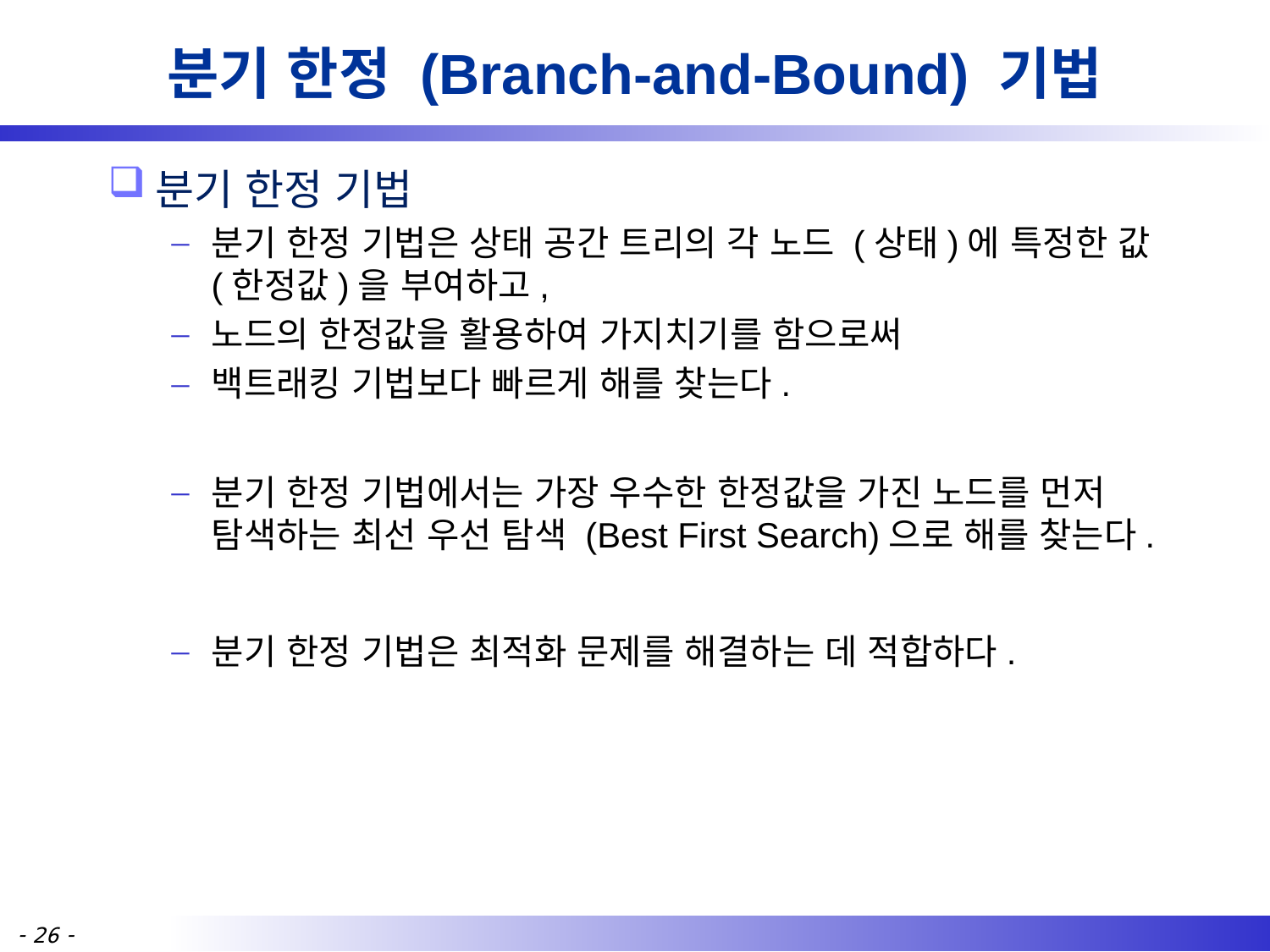

# 분기 한정 (Branch-and-Bound) 기법
분기 한정 기법
분기 한정 기법은 상태 공간 트리의 각 노드 (상태)에 특정한 값 (한정값)을 부여하고,
노드의 한정값을 활용하여 가지치기를 함으로써
백트래킹 기법보다 빠르게 해를 찾는다.

분기 한정 기법에서는 가장 우수한 한정값을 가진 노드를 먼저 탐색하는 최선 우선 탐색 (Best First Search)으로 해를 찾는다.

분기 한정 기법은 최적화 문제를 해결하는 데 적합하다.
- 26 -